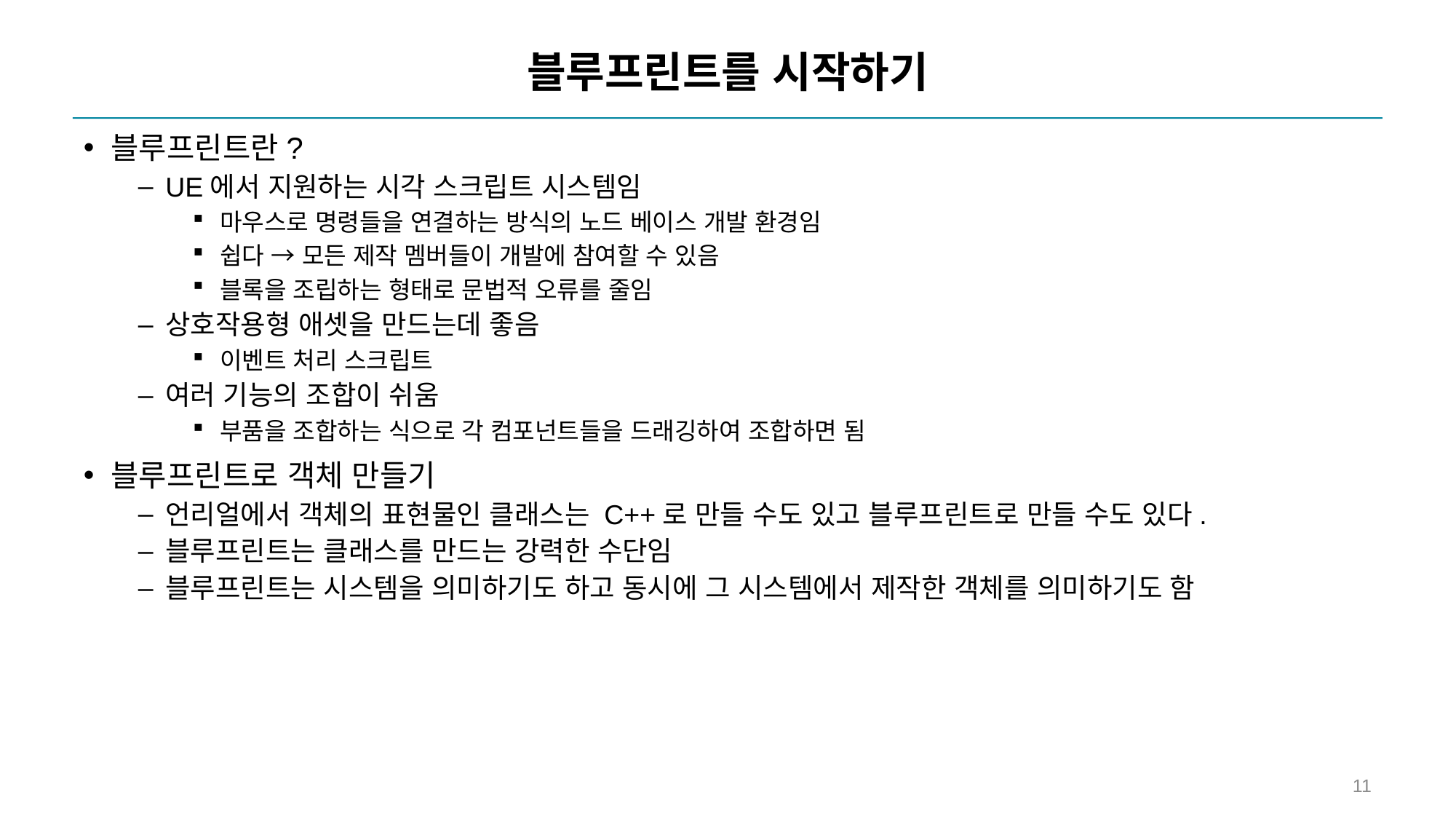

# 블루프린트를 시작하기
블루프린트란?
UE에서 지원하는 시각 스크립트 시스템임
마우스로 명령들을 연결하는 방식의 노드 베이스 개발 환경임
쉽다 → 모든 제작 멤버들이 개발에 참여할 수 있음
블록을 조립하는 형태로 문법적 오류를 줄임
상호작용형 애셋을 만드는데 좋음
이벤트 처리 스크립트
여러 기능의 조합이 쉬움
부품을 조합하는 식으로 각 컴포넌트들을 드래깅하여 조합하면 됨
블루프린트로 객체 만들기
언리얼에서 객체의 표현물인 클래스는 C++로 만들 수도 있고 블루프린트로 만들 수도 있다.
블루프린트는 클래스를 만드는 강력한 수단임
블루프린트는 시스템을 의미하기도 하고 동시에 그 시스템에서 제작한 객체를 의미하기도 함

11